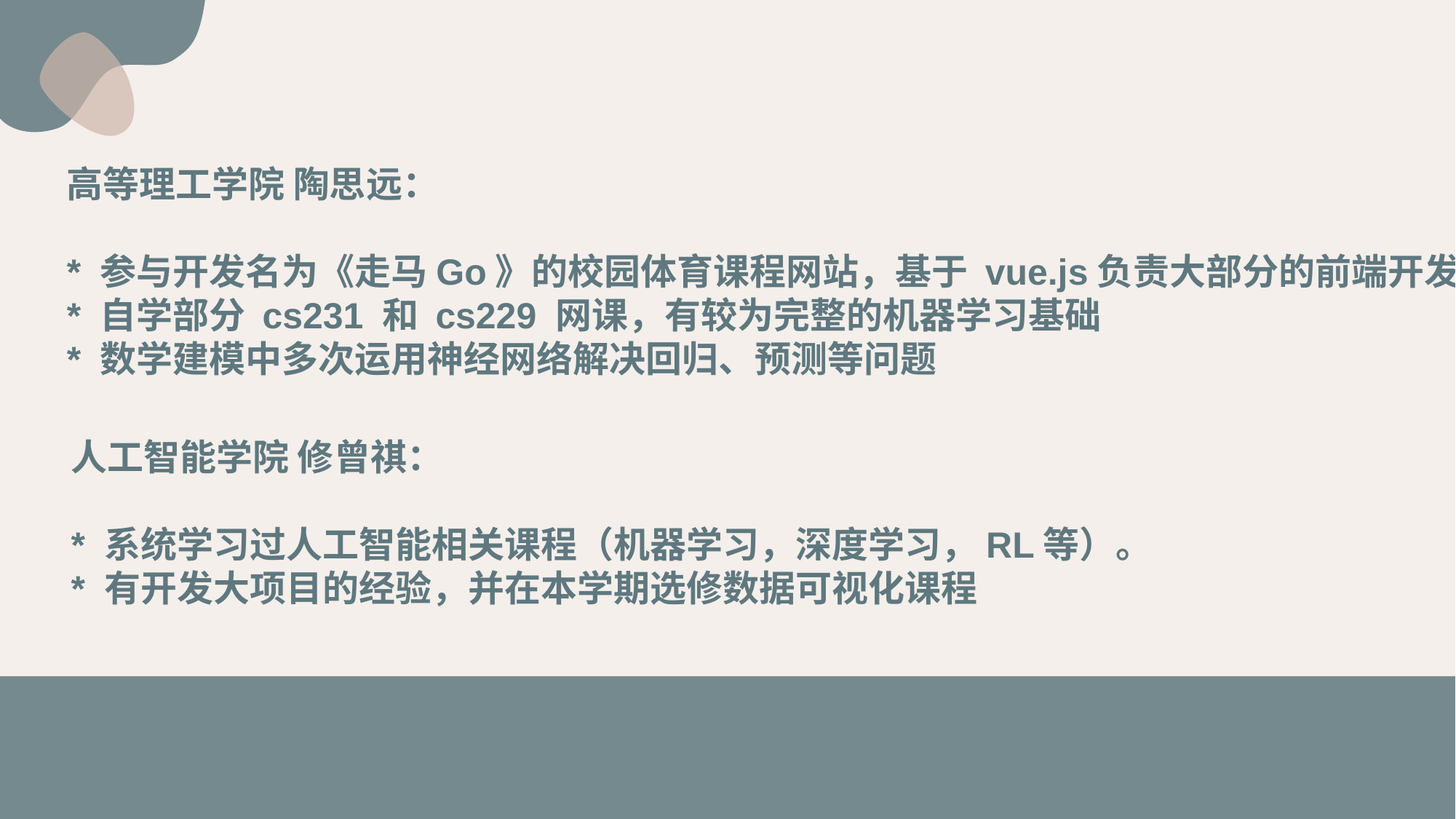

高等理工学院 陶思远：

* 参与开发名为《走马Go》的校园体育课程网站，基于 vue.js负责大部分的前端开发。
* 自学部分 cs231 和 cs229 网课，有较为完整的机器学习基础
* 数学建模中多次运用神经网络解决回归、预测等问题
人工智能学院 修曾祺：

* 系统学习过人工智能相关课程（机器学习，深度学习，RL等）。
* 有开发大项目的经验，并在本学期选修数据可视化课程